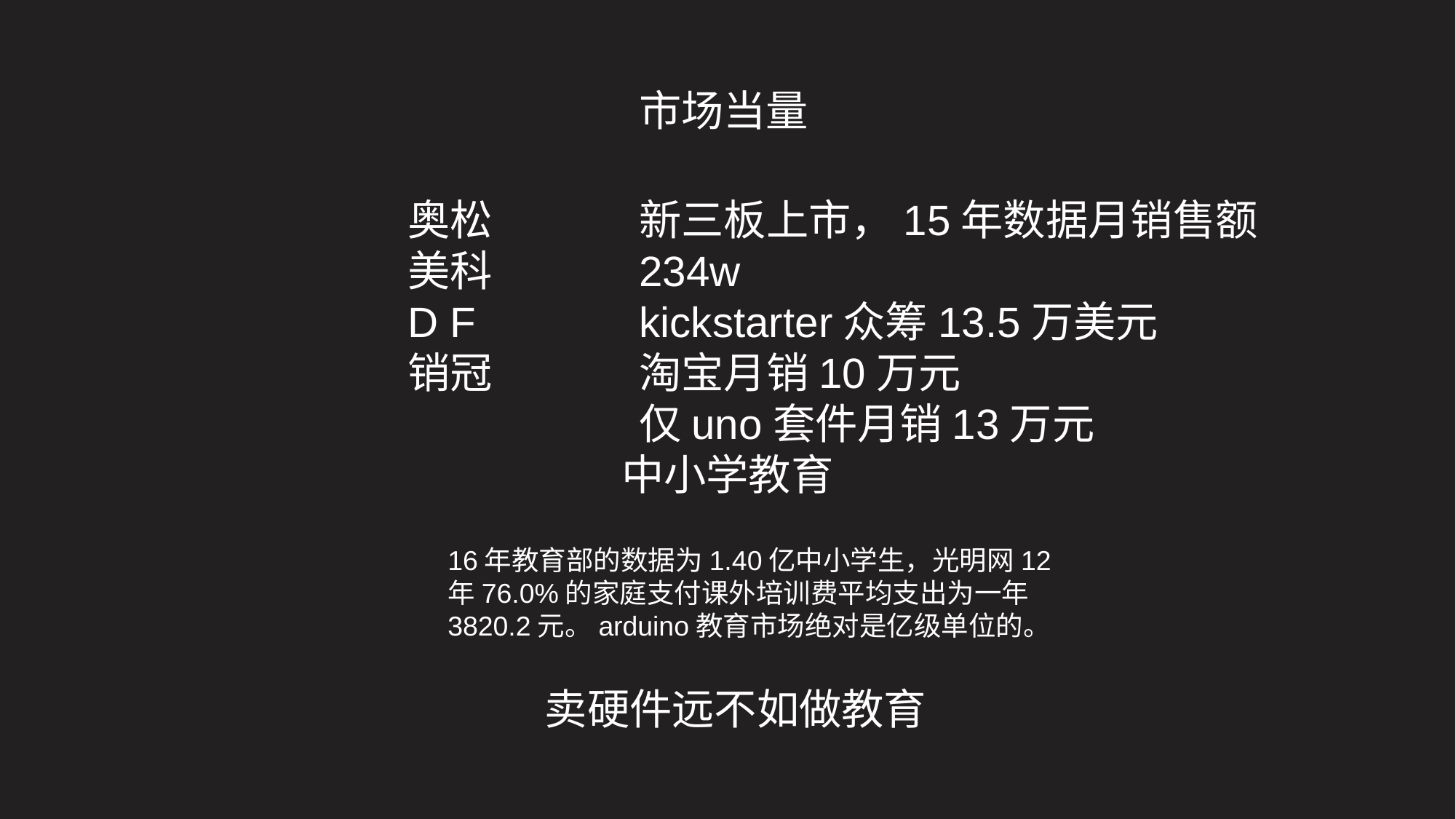

市场当量
奥松
美科
D F
销冠
新三板上市，15年数据月销售额234w
kickstarter众筹13.5万美元
淘宝月销10万元
仅uno套件月销13万元
中小学教育
16年教育部的数据为1.40亿中小学生，光明网12年76.0%的家庭支付课外培训费平均支出为一年3820.2元。arduino教育市场绝对是亿级单位的。
卖硬件远不如做教育